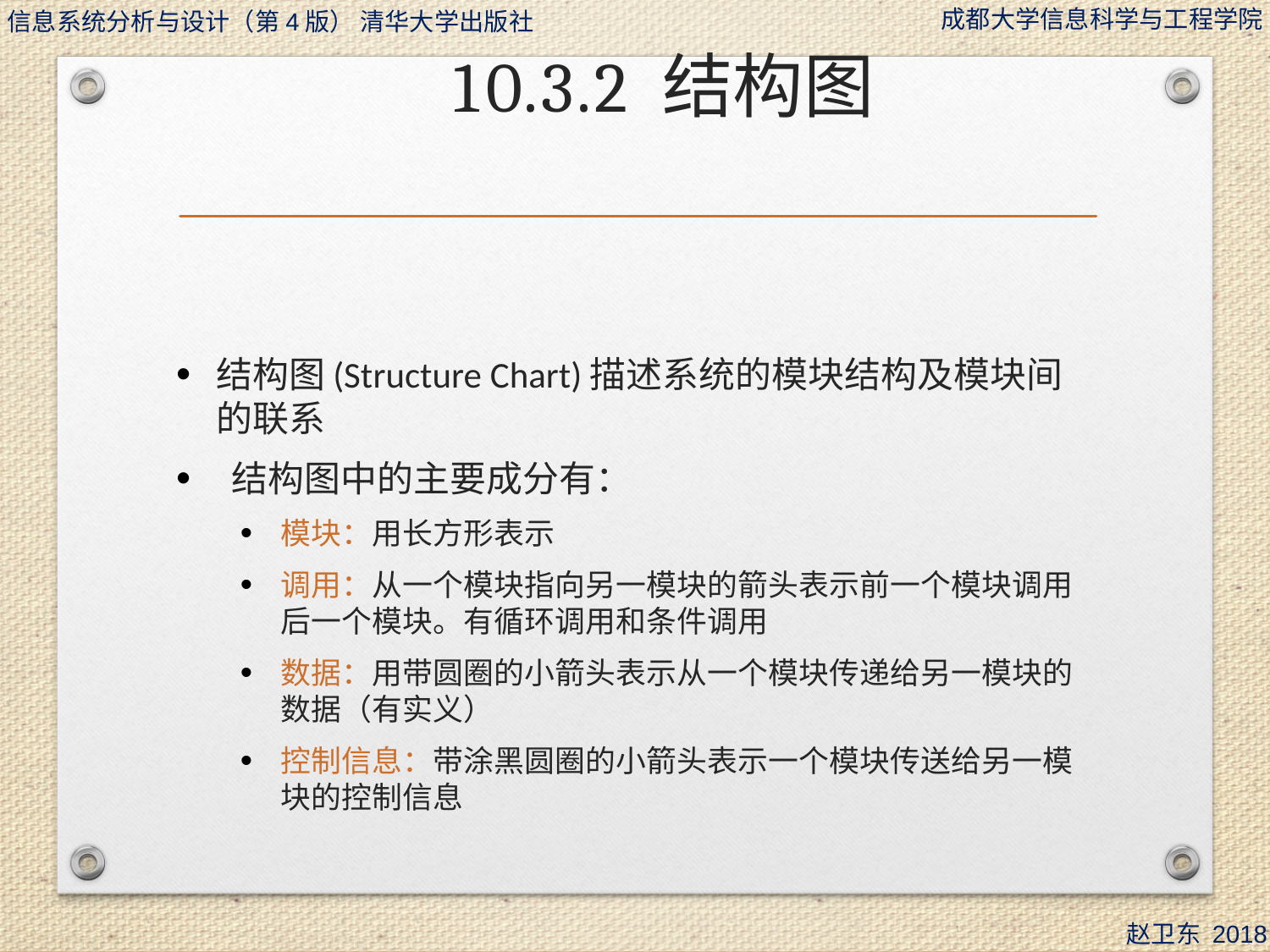

# 10.3.2 结构图
结构图(Structure Chart)描述系统的模块结构及模块间的联系
 结构图中的主要成分有：
模块：用长方形表示
调用：从一个模块指向另一模块的箭头表示前一个模块调用后一个模块。有循环调用和条件调用
数据：用带圆圈的小箭头表示从一个模块传递给另一模块的数据（有实义）
控制信息：带涂黑圆圈的小箭头表示一个模块传送给另一模块的控制信息